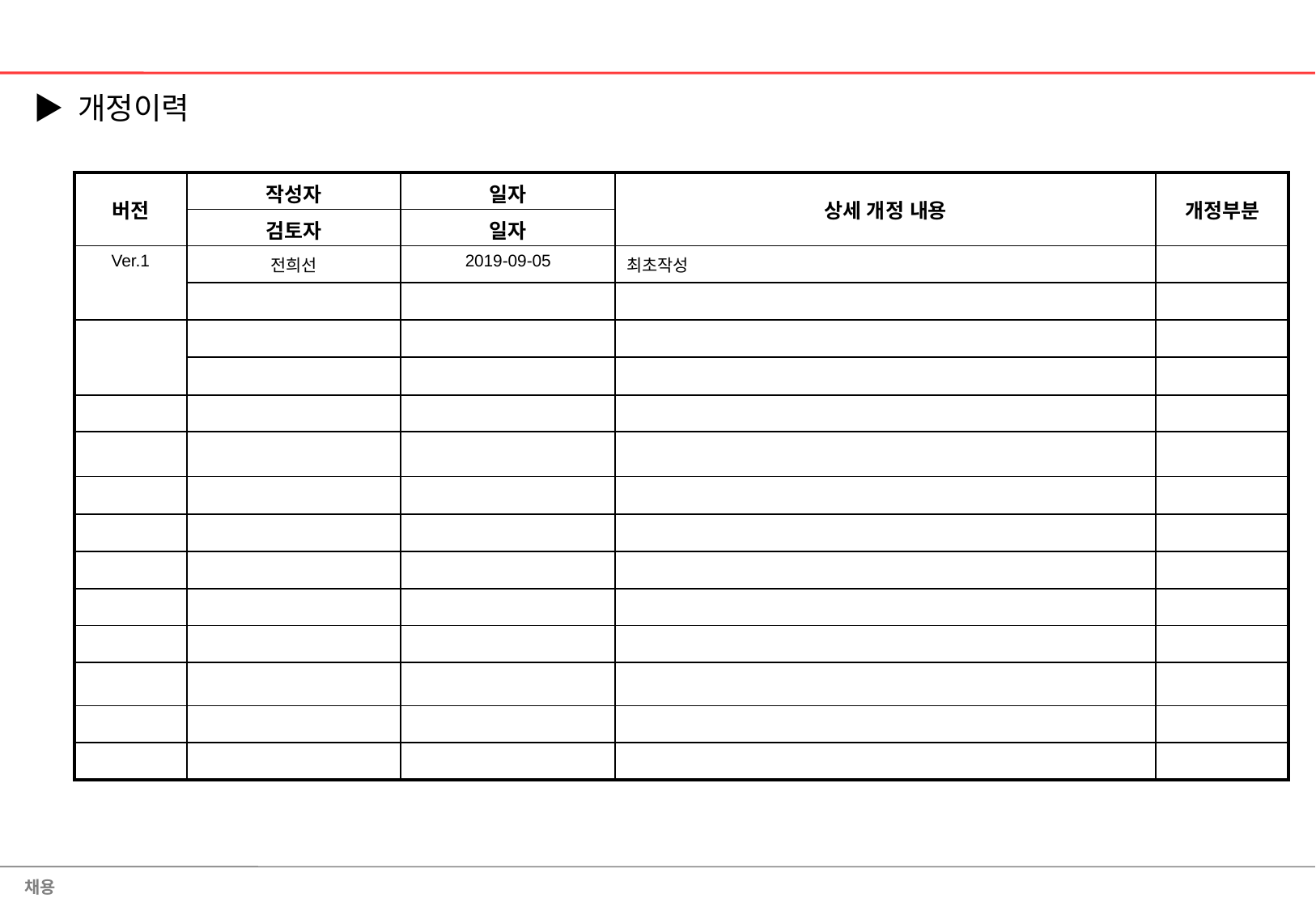

▶ 개정이력
| 버전 | 작성자 | 일자 | 상세 개정 내용 | 개정부분 |
| --- | --- | --- | --- | --- |
|  | 검토자 | 일자 |  |  |
| Ver.1 | 전희선 | 2019-09-05 | 최초작성 |  |
|  |  |  |  |  |
|  |  |  |  |  |
|  |  |  |  |  |
|  |  |  |  |  |
|  |  |  |  |  |
|  |  |  |  |  |
|  |  |  |  |  |
|  |  |  |  |  |
|  |  |  |  |  |
|  |  |  |  |  |
|  |  |  |  |  |
|  |  |  |  |  |
|  |  |  |  |  |